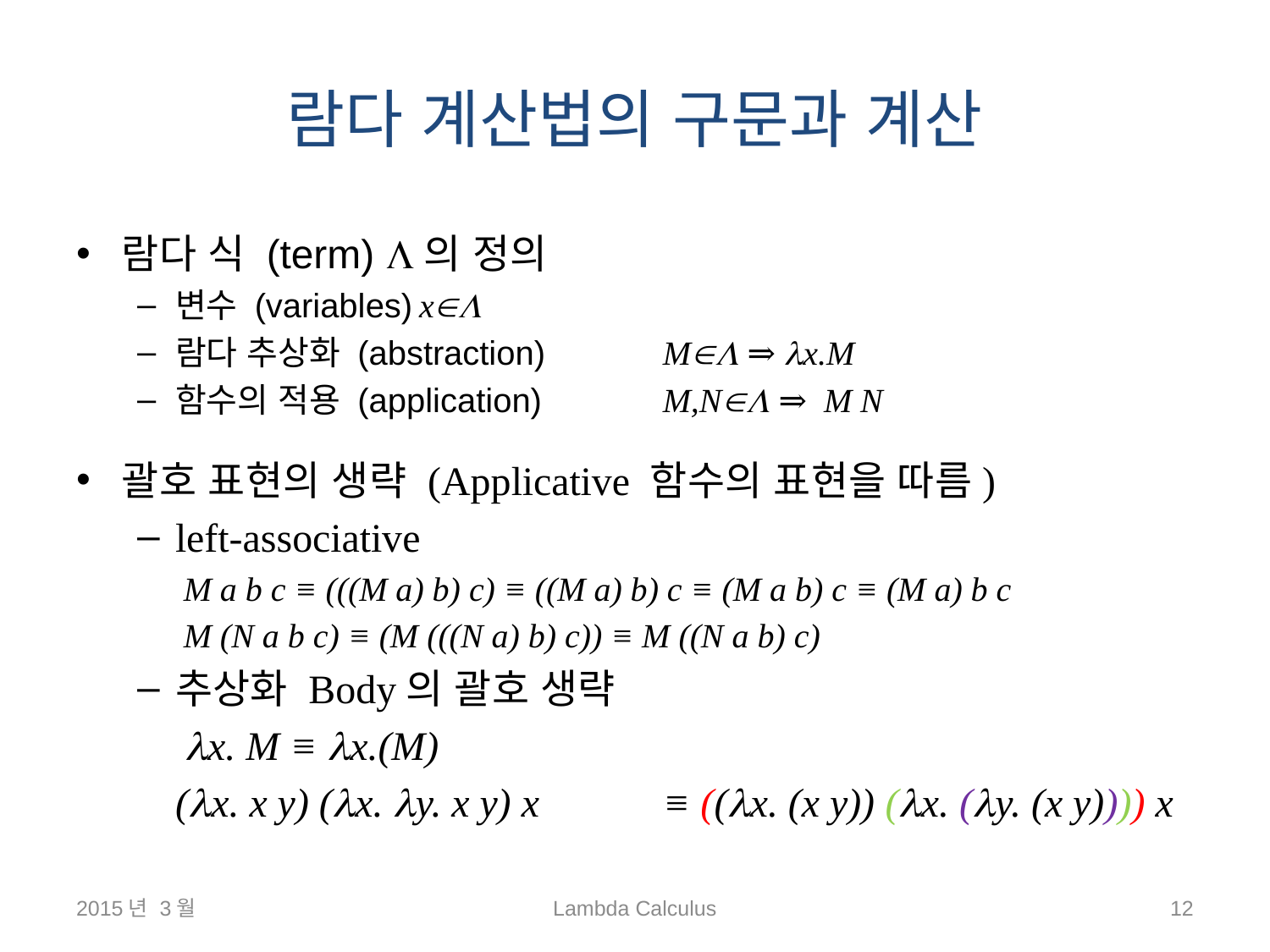

# 람다 계산법의 구문과 계산
람다 식 (term) Λ의 정의
변수 (variables)			x∈Λ
람다 추상화 (abstraction)		M∈Λ ⇒ λx.M
함수의 적용 (application)		M,N∈Λ ⇒  M N

괄호 표현의 생략 (Applicative 함수의 표현을 따름)
left-associative
	 M a b c ≡ (((M a) b) c) ≡ ((M a) b) c ≡ (M a b) c ≡ (M a) b c
	 M (N a b c) ≡ (M (((N a) b) c)) ≡ M ((N a b) c)
추상화 Body의 괄호 생략
	 λx. M ≡ λx.(M)
	(λx. x y) (λx. λy. x y) x 	≡ ((λx. (x y)) (λx. (λy. (x y)))) x

2015년 3월
Lambda Calculus
12